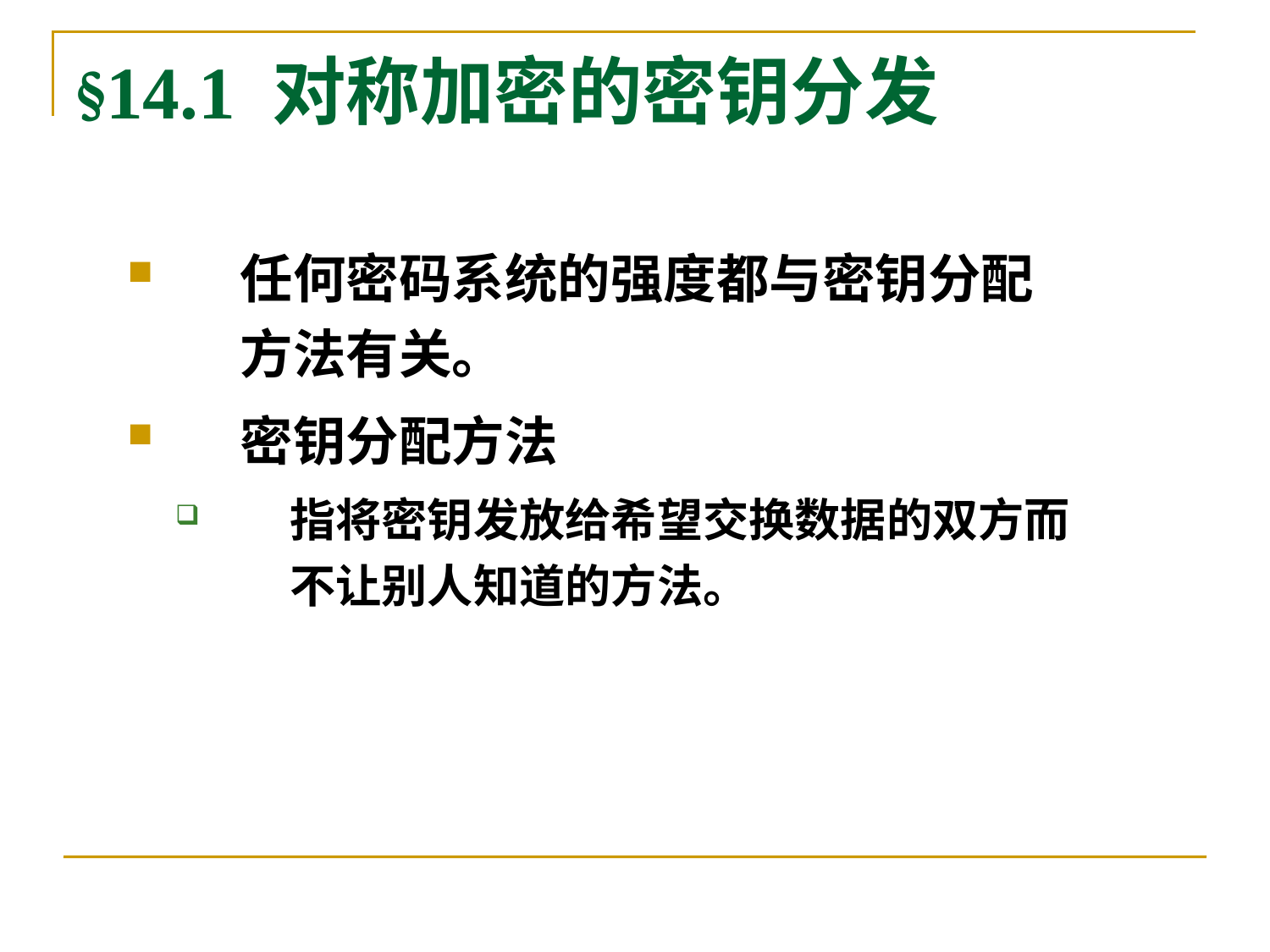

# §14.1 对称加密的密钥分发
任何密码系统的强度都与密钥分配方法有关。
密钥分配方法
指将密钥发放给希望交换数据的双方而不让别人知道的方法。

3